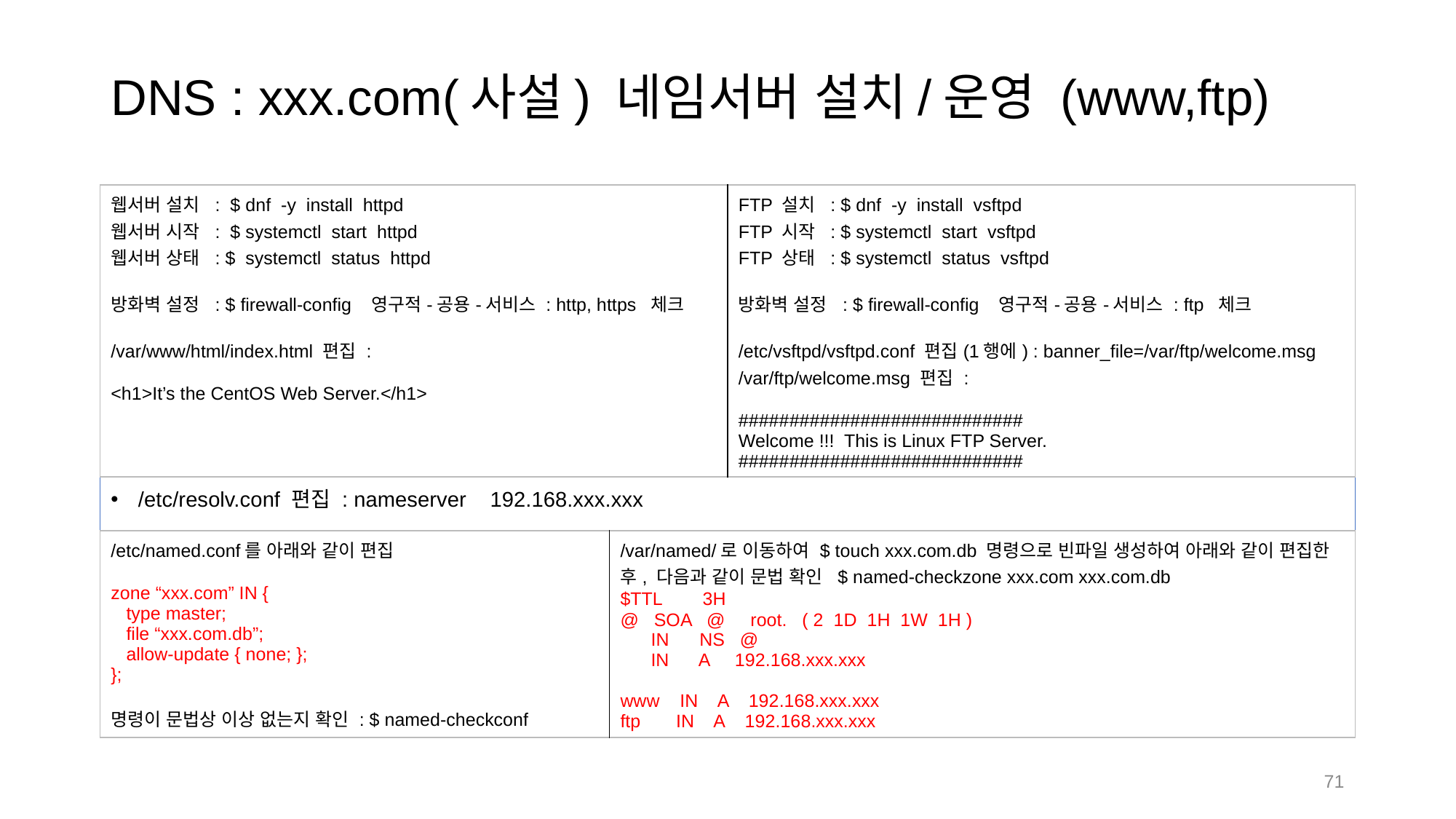

# DNS : xxx.com(사설) 네임서버 설치/운영 (www,ftp)
| 웹서버 설치 : $ dnf -y install httpd 웹서버 시작 : $ systemctl start httpd 웹서버 상태 : $ systemctl status httpd 방화벽 설정 : $ firewall-config 영구적-공용-서비스 : http, https 체크 /var/www/html/index.html 편집 : <h1>It’s the CentOS Web Server.</h1> | FTP 설치 : $ dnf -y install vsftpd FTP 시작 : $ systemctl start vsftpd FTP 상태 : $ systemctl status vsftpd 방화벽 설정 : $ firewall-config 영구적-공용-서비스 : ftp 체크 /etc/vsftpd/vsftpd.conf 편집(1행에) : banner\_file=/var/ftp/welcome.msg /var/ftp/welcome.msg 편집 : ############################ Welcome !!! This is Linux FTP Server. ############################ |
| --- | --- |

/etc/resolv.conf 편집 : nameserver    192.168.xxx.xxx

| /etc/named.conf를 아래와 같이 편집 zone “xxx.com” IN { type master; file “xxx.com.db”; allow-update { none; }; }; 명령이 문법상 이상 없는지 확인 : $ named-checkconf | /var/named/로 이동하여 $ touch xxx.com.db 명령으로 빈파일 생성하여 아래와 같이 편집한 후, 다음과 같이 문법 확인 $ named-checkzone xxx.com xxx.com.db $TTL 3H @ SOA @ root. ( 2 1D 1H 1W 1H ) IN NS @ IN A 192.168.xxx.xxx www IN A 192.168.xxx.xxx ftp IN A 192.168.xxx.xxx |
| --- | --- |
71